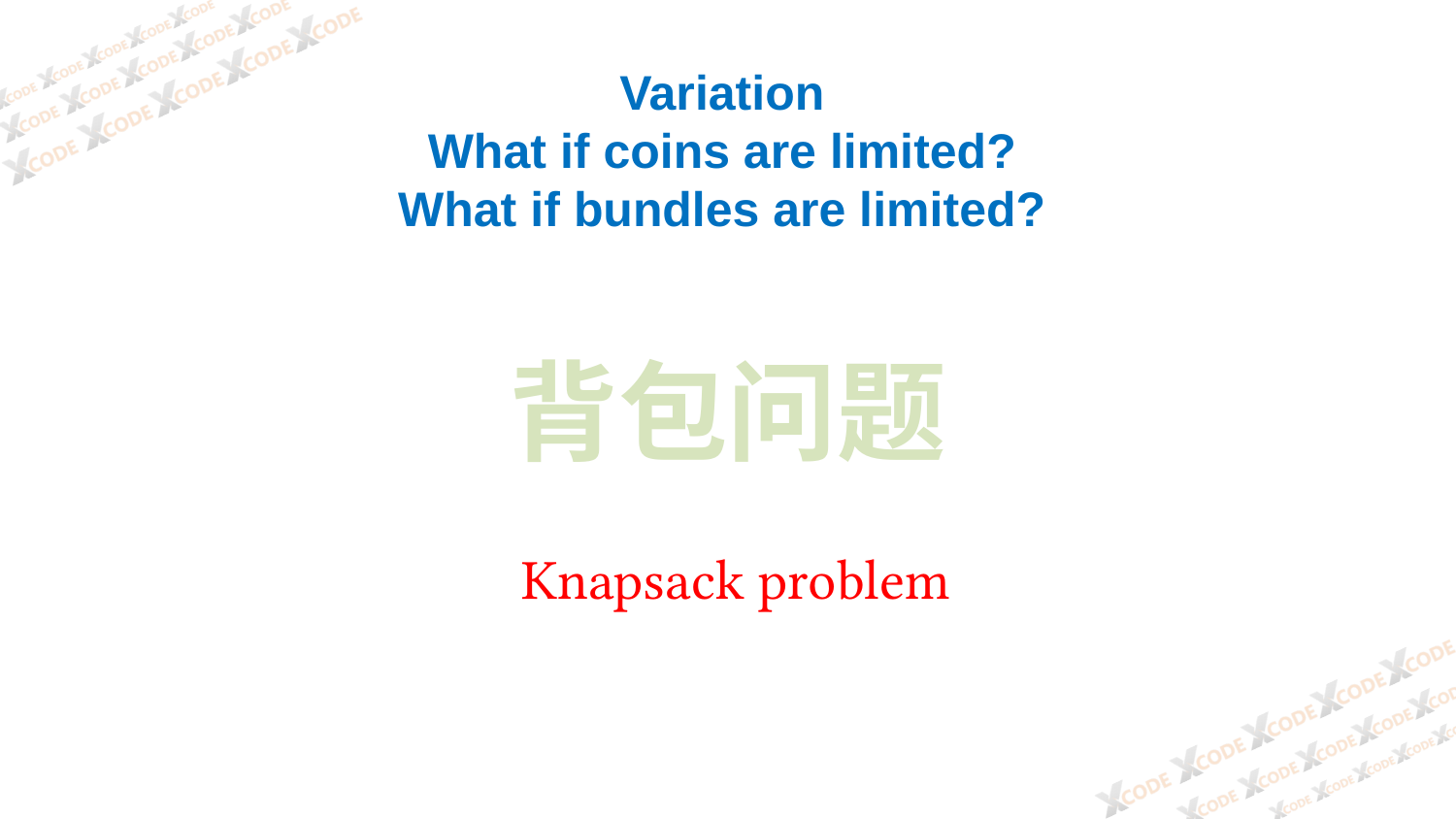

Variation
What if coins are limited?
What if bundles are limited?
背包问题
Knapsack problem